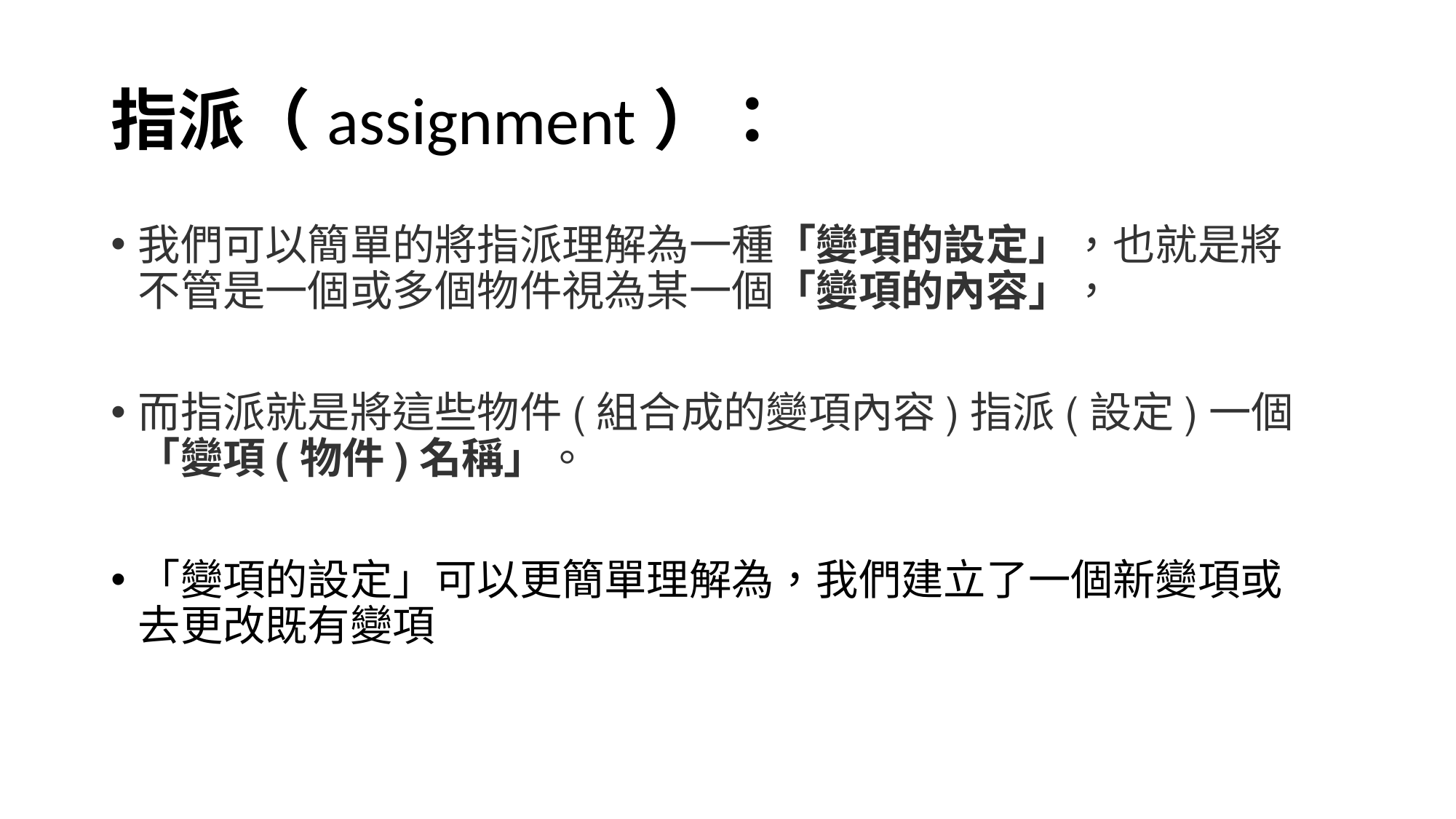

# 指派（assignment）：
我們可以簡單的將指派理解為一種「變項的設定」，也就是將不管是一個或多個物件視為某一個「變項的內容」，

而指派就是將這些物件(組合成的變項內容)指派(設定)一個「變項(物件)名稱」。

「變項的設定」可以更簡單理解為，我們建立了一個新變項或去更改既有變項